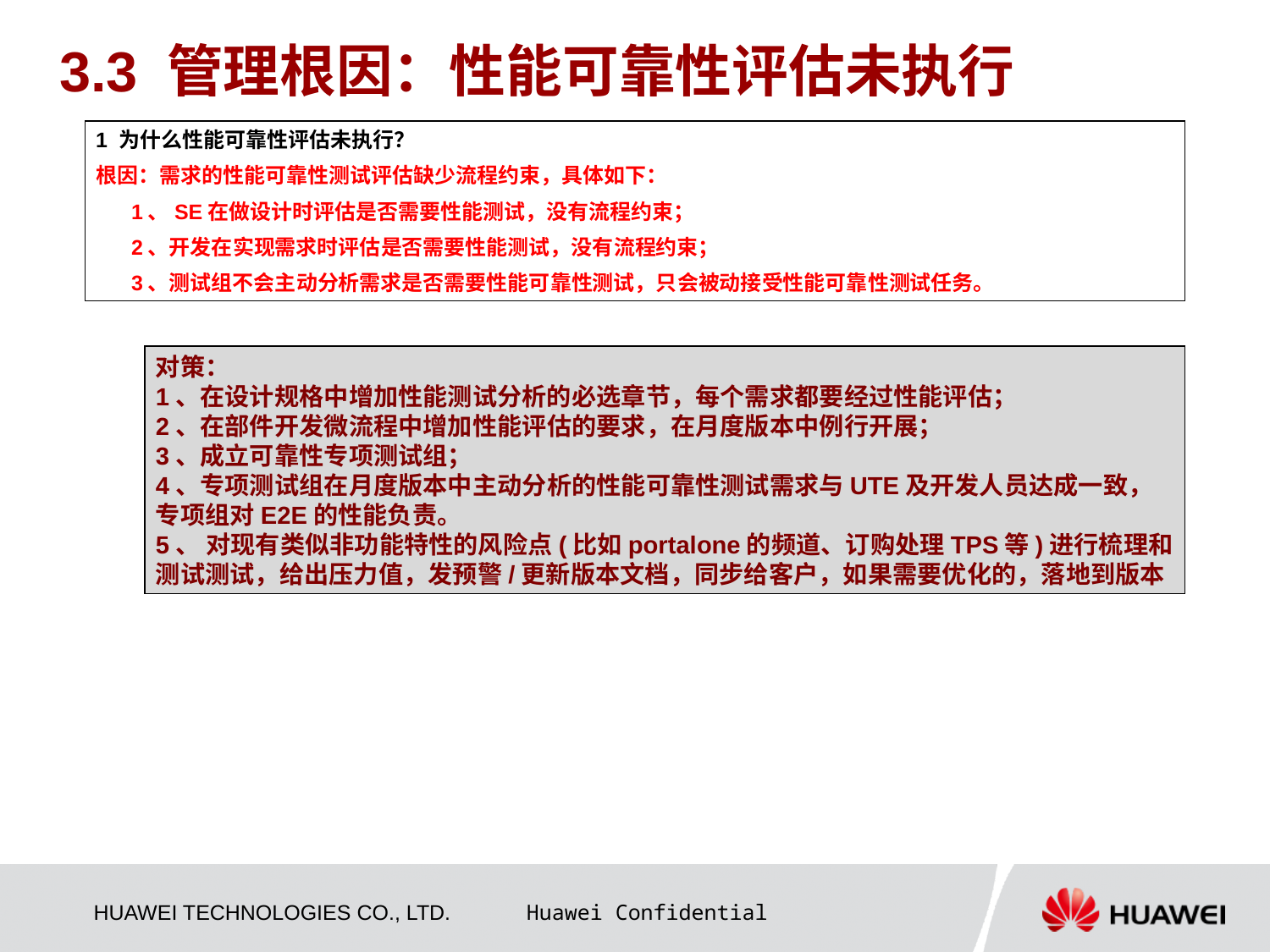

3.3 管理根因：性能可靠性评估未执行
1 为什么性能可靠性评估未执行？
根因：需求的性能可靠性测试评估缺少流程约束，具体如下：
      1、SE在做设计时评估是否需要性能测试，没有流程约束；
      2、开发在实现需求时评估是否需要性能测试，没有流程约束；
      3、测试组不会主动分析需求是否需要性能可靠性测试，只会被动接受性能可靠性测试任务。
对策：
1、在设计规格中增加性能测试分析的必选章节，每个需求都要经过性能评估；
2、在部件开发微流程中增加性能评估的要求，在月度版本中例行开展；
3、成立可靠性专项测试组；
4、专项测试组在月度版本中主动分析的性能可靠性测试需求与UTE及开发人员达成一致，专项组对E2E的性能负责。
5、 对现有类似非功能特性的风险点(比如portalone的频道、订购处理TPS等)进行梳理和测试测试，给出压力值，发预警/更新版本文档，同步给客户，如果需要优化的，落地到版本